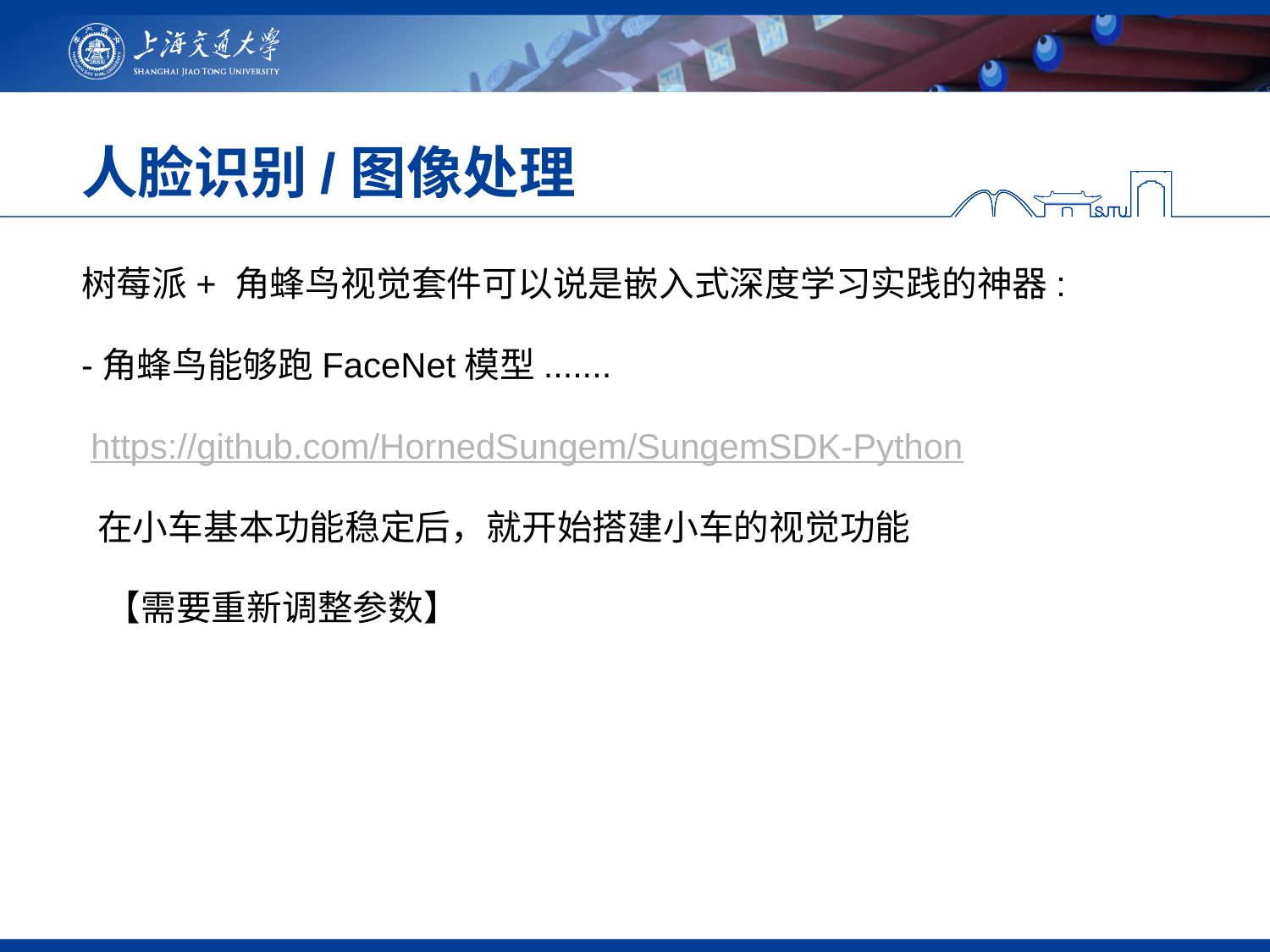

# 人脸识别/图像处理
树莓派+ 角蜂鸟视觉套件可以说是嵌入式深度学习实践的神器:
-角蜂鸟能够跑FaceNet模型.......
 https://github.com/HornedSungem/SungemSDK-Python
 在小车基本功能稳定后，就开始搭建小车的视觉功能
  【需要重新调整参数】